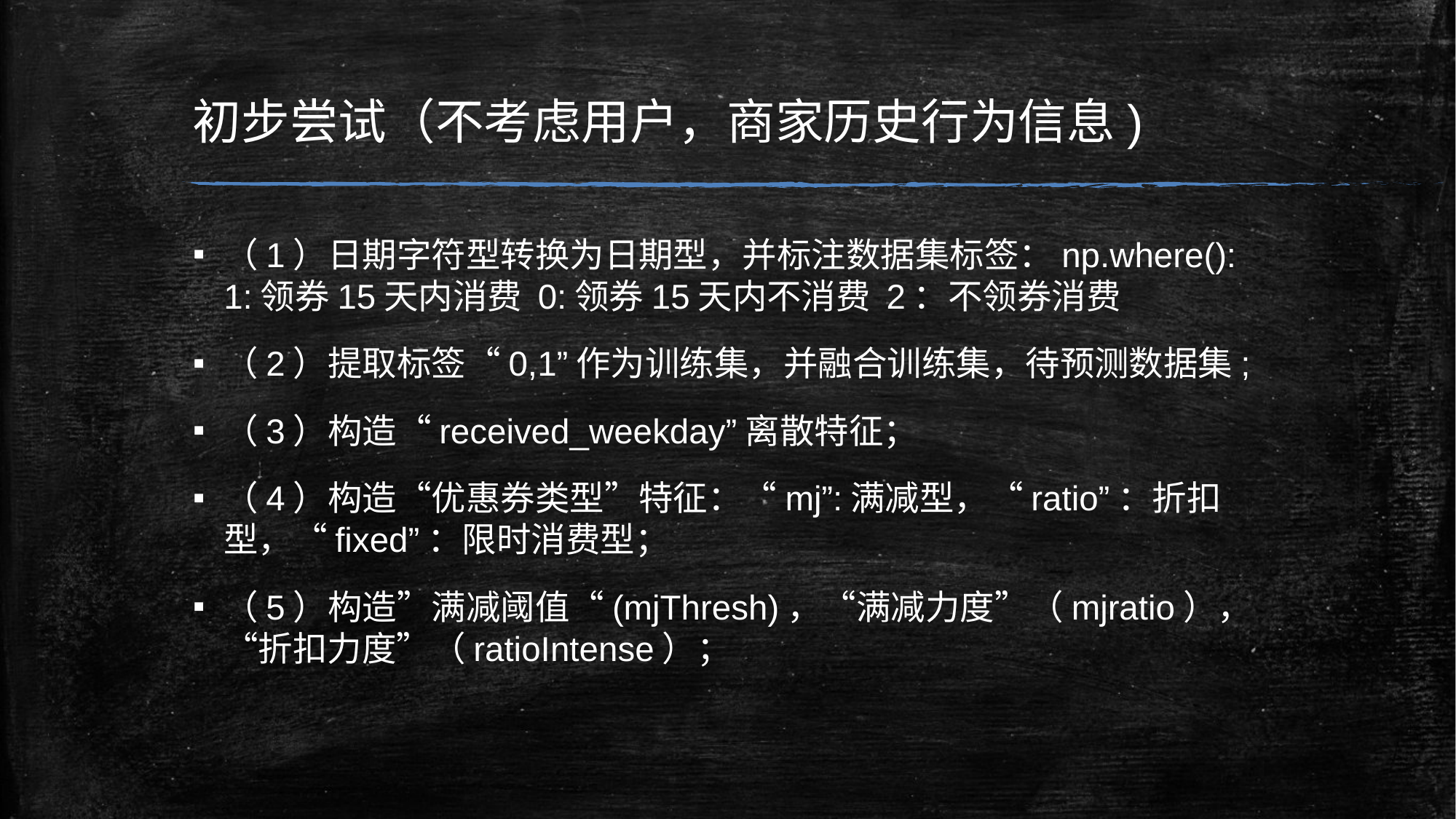

初步尝试（不考虑用户，商家历史行为信息)
（1）日期字符型转换为日期型，并标注数据集标签：np.where(): 1:领券15天内消费 0:领券15天内不消费 2：不领券消费
（2）提取标签“0,1”作为训练集，并融合训练集，待预测数据集;
（3）构造“received_weekday”离散特征；
（4）构造“优惠券类型”特征：“mj”:满减型，“ratio”：折扣型，“fixed”：限时消费型；
（5）构造”满减阈值“(mjThresh)，“满减力度”（mjratio），“折扣力度”（ratioIntense）；